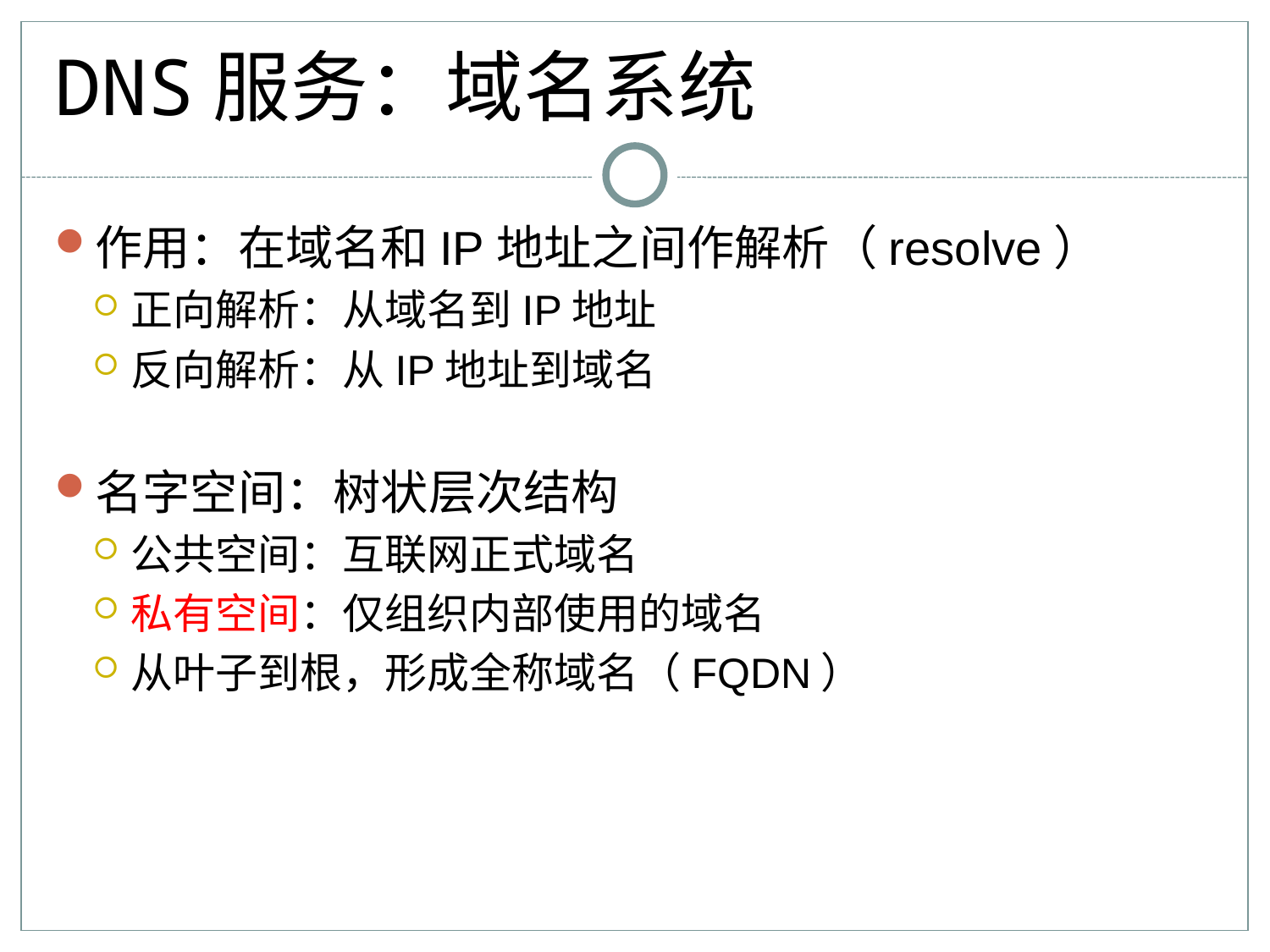

# DNS服务：域名系统
作用：在域名和IP地址之间作解析（resolve）
正向解析：从域名到IP地址
反向解析：从IP地址到域名

名字空间：树状层次结构
公共空间：互联网正式域名
私有空间：仅组织内部使用的域名
从叶子到根，形成全称域名（FQDN）